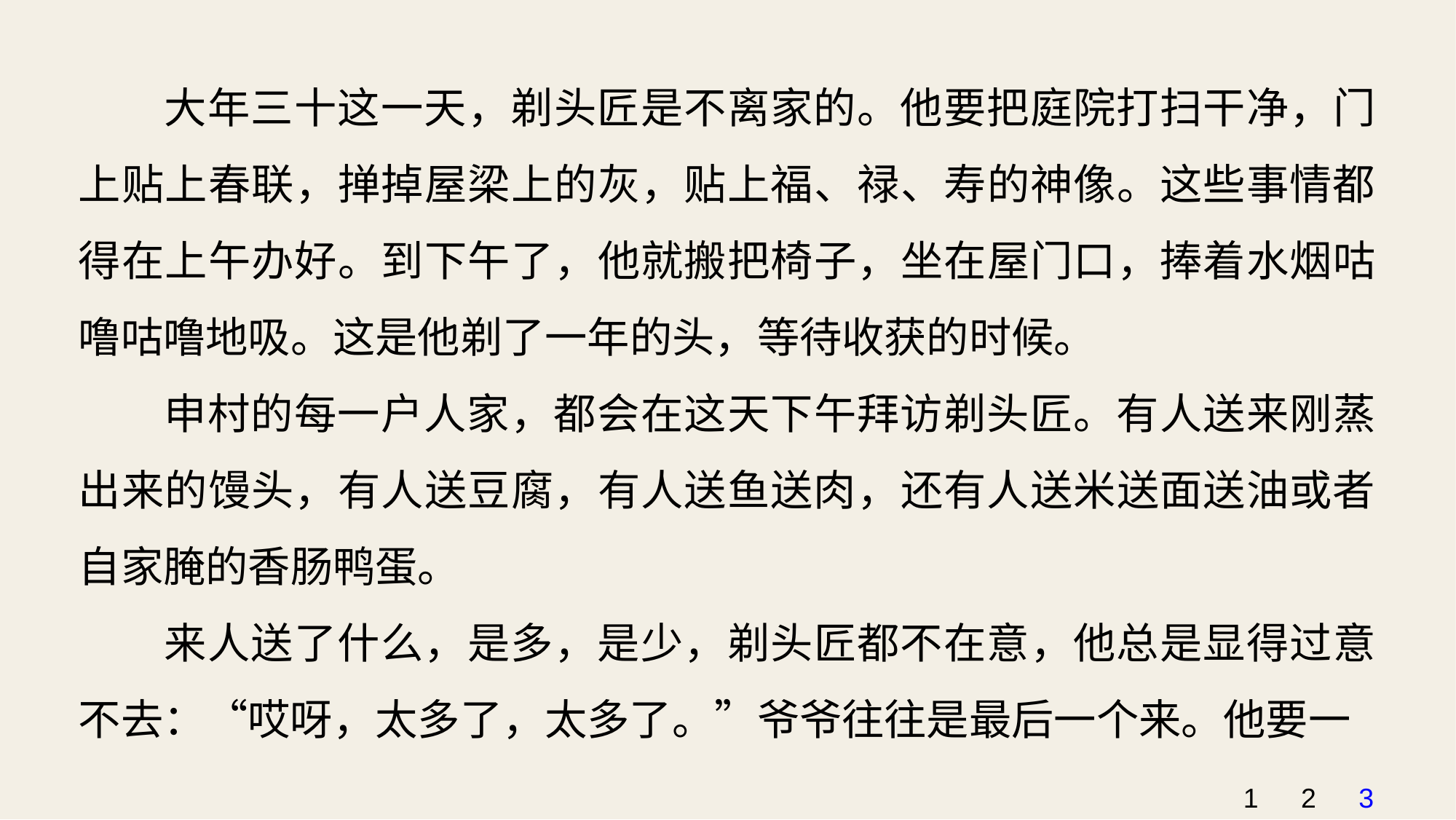

大年三十这一天，剃头匠是不离家的。他要把庭院打扫干净，门上贴上春联，掸掉屋梁上的灰，贴上福、禄、寿的神像。这些事情都得在上午办好。到下午了，他就搬把椅子，坐在屋门口，捧着水烟咕噜咕噜地吸。这是他剃了一年的头，等待收获的时候。
申村的每一户人家，都会在这天下午拜访剃头匠。有人送来刚蒸出来的馒头，有人送豆腐，有人送鱼送肉，还有人送米送面送油或者自家腌的香肠鸭蛋。
来人送了什么，是多，是少，剃头匠都不在意，他总是显得过意不去：“哎呀，太多了，太多了。”爷爷往往是最后一个来。他要一
1
2
3